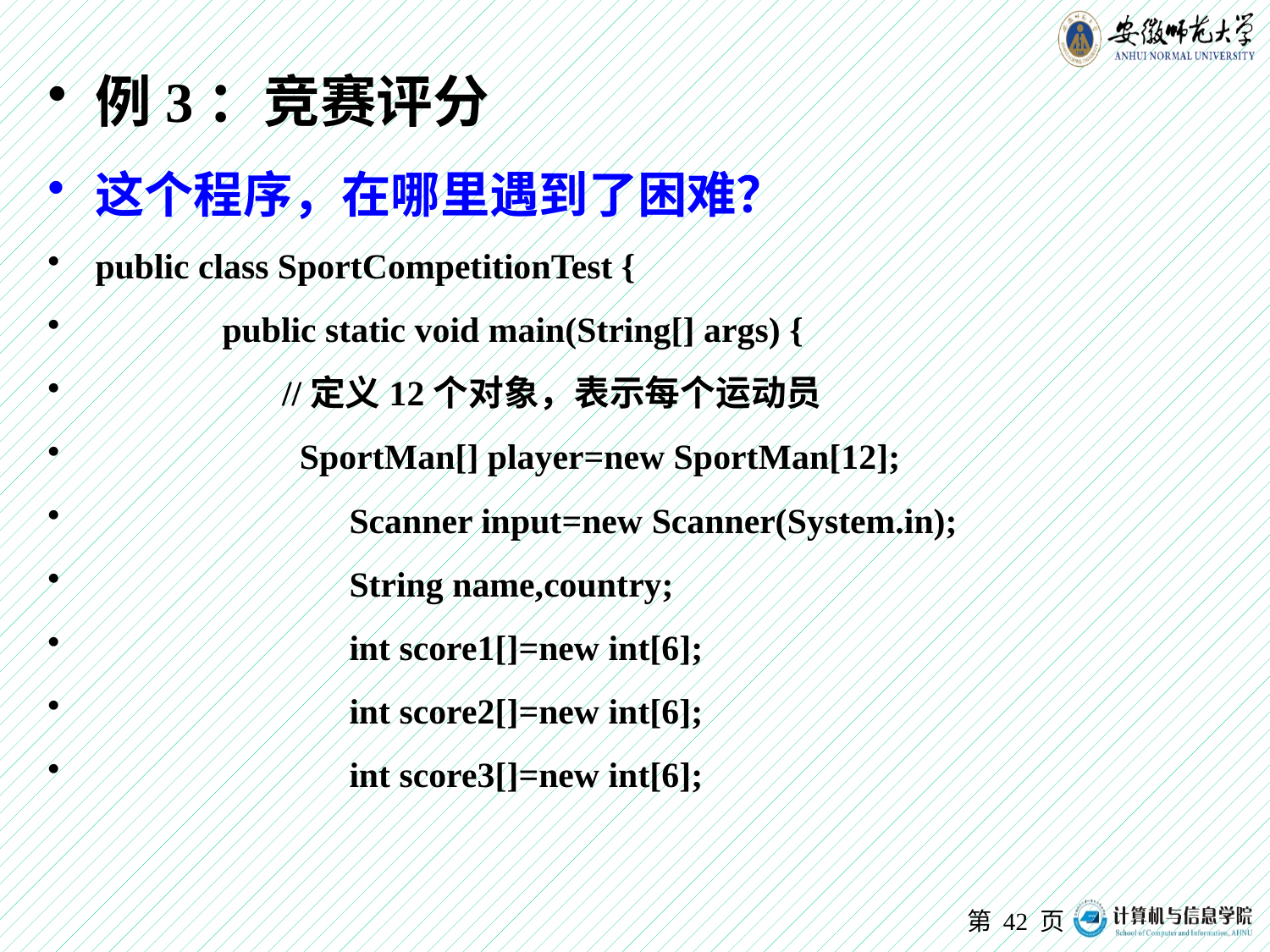

例3：竞赛评分
这个程序，在哪里遇到了困难？
public class SportCompetitionTest {
	public static void main(String[] args) {
                     //定义12个对象，表示每个运动员
                       SportMan[] player=new SportMan[12];
		Scanner input=new Scanner(System.in);
		String name,country;
		int score1[]=new int[6];
		int score2[]=new int[6];
		int score3[]=new int[6];
第 42 页